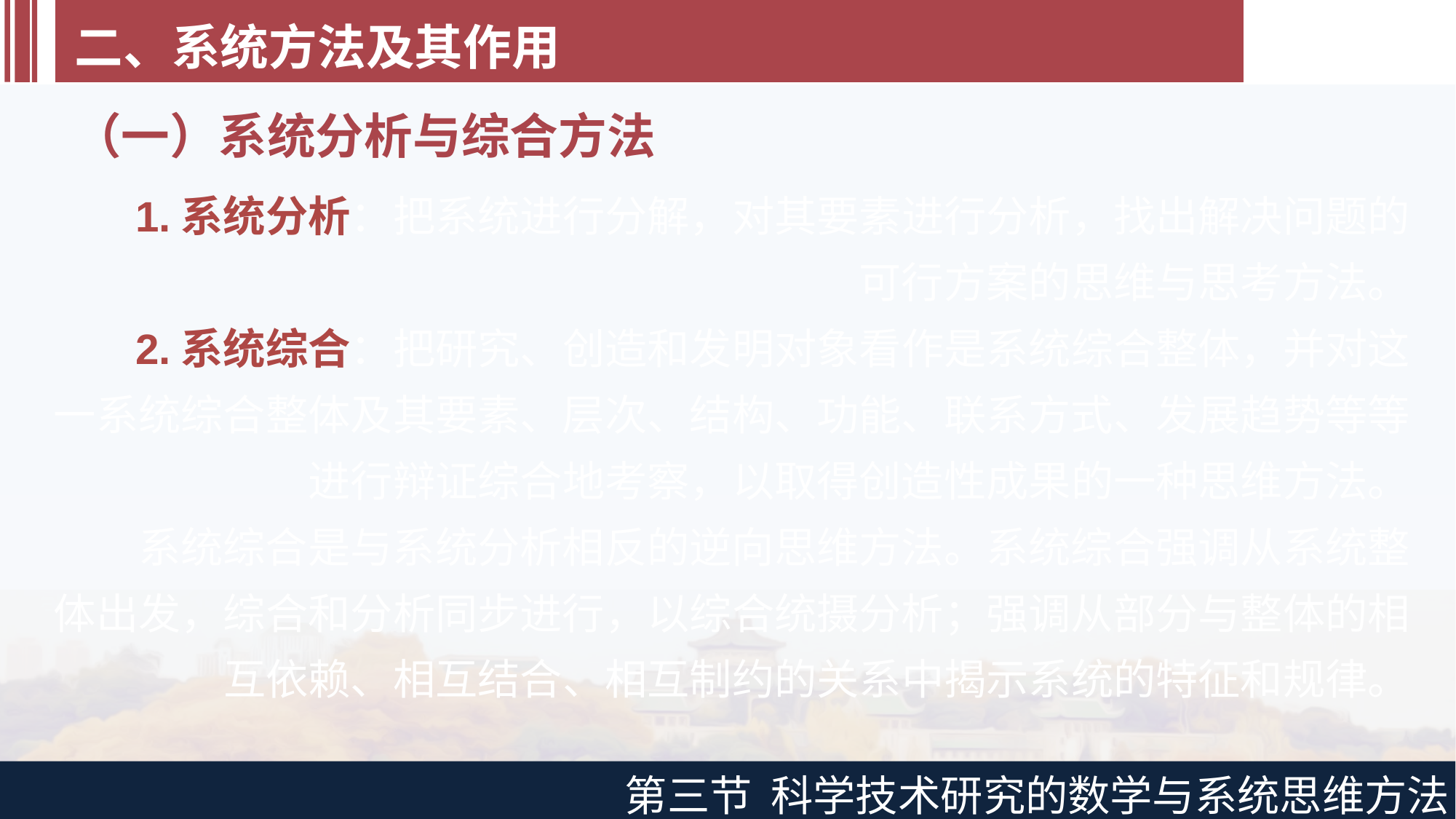

二、系统方法及其作用
（一）系统分析与综合方法
1.系统分析：把系统进行分解，对其要素进行分析，找出解决问题的可行方案的思维与思考方法。
2.系统综合：把研究、创造和发明对象看作是系统综合整体，并对这一系统综合整体及其要素、层次、结构、功能、联系方式、发展趋势等等进行辩证综合地考察，以取得创造性成果的一种思维方法。
系统综合是与系统分析相反的逆向思维方法。系统综合强调从系统整体出发，综合和分析同步进行，以综合统摄分析；强调从部分与整体的相互依赖、相互结合、相互制约的关系中揭示系统的特征和规律。

第三节  科学技术研究的数学与系统思维方法